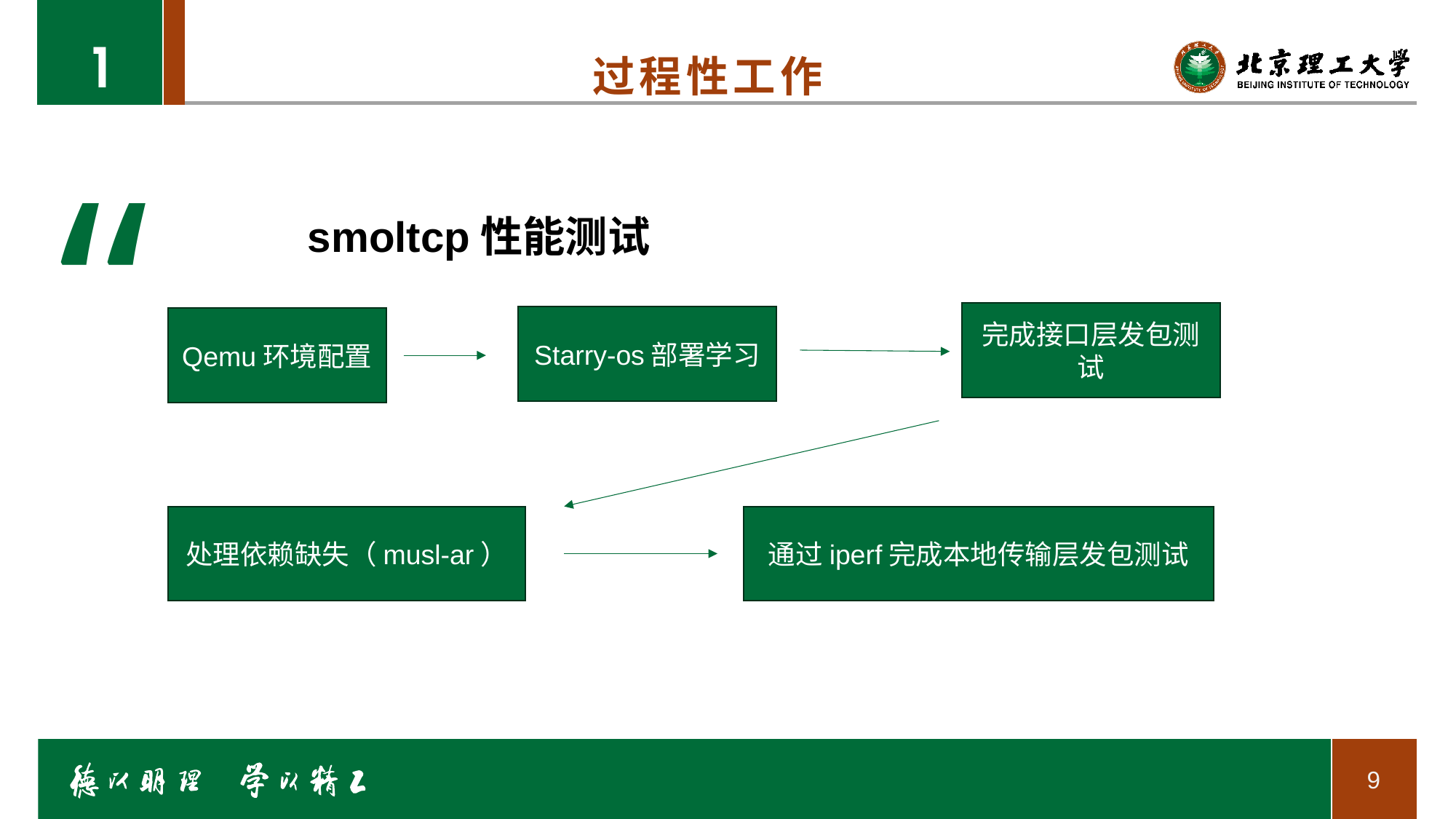

1
# 过程性工作
“

smoltcp性能测试
完成接口层发包测试
Starry-os部署学习
Qemu环境配置
处理依赖缺失（musl-ar）
通过iperf完成本地传输层发包测试